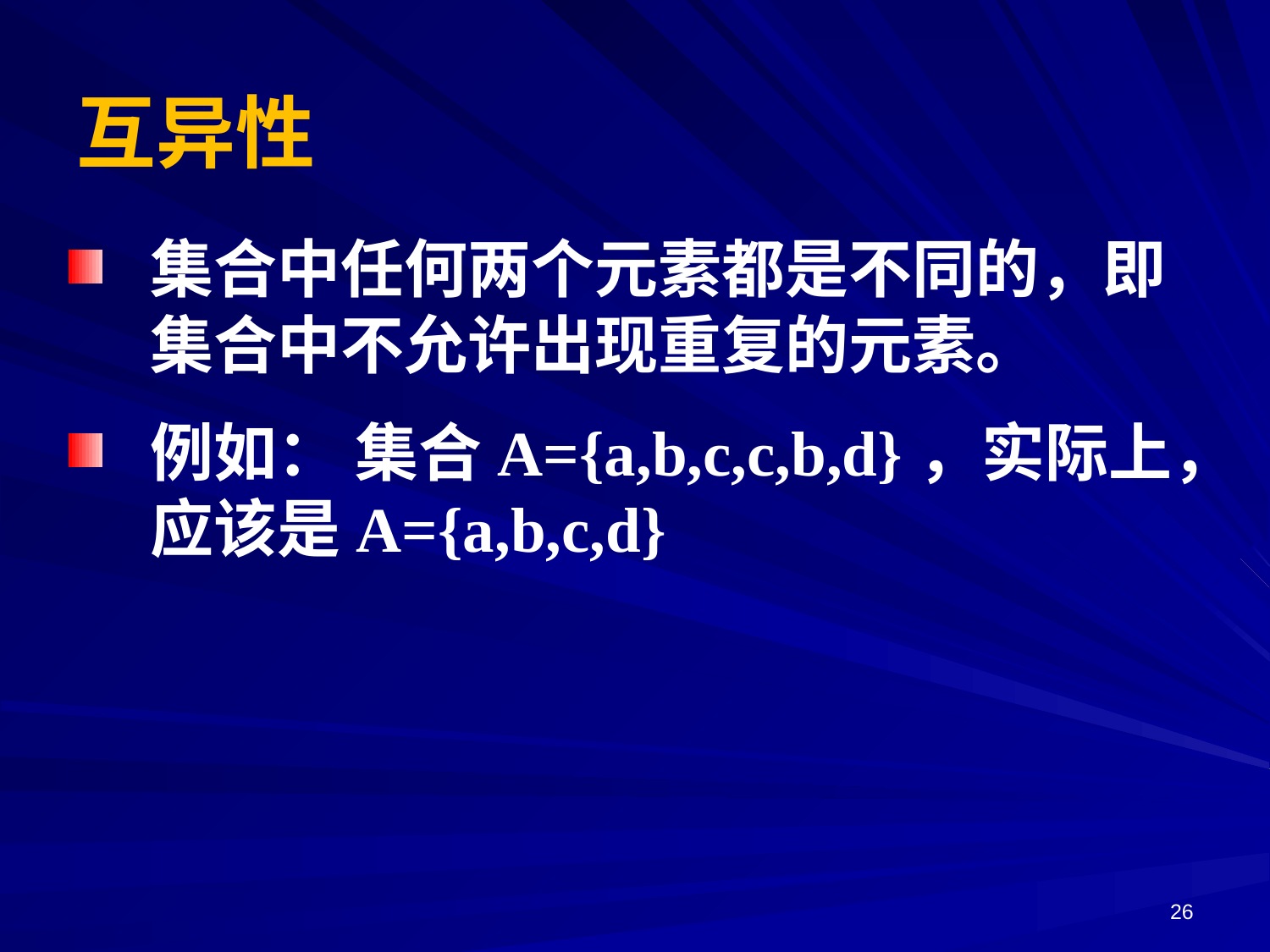

互异性
集合中任何两个元素都是不同的，即集合中不允许出现重复的元素。
例如： 集合A={a,b,c,c,b,d}，实际上，应该是A={a,b,c,d}
26